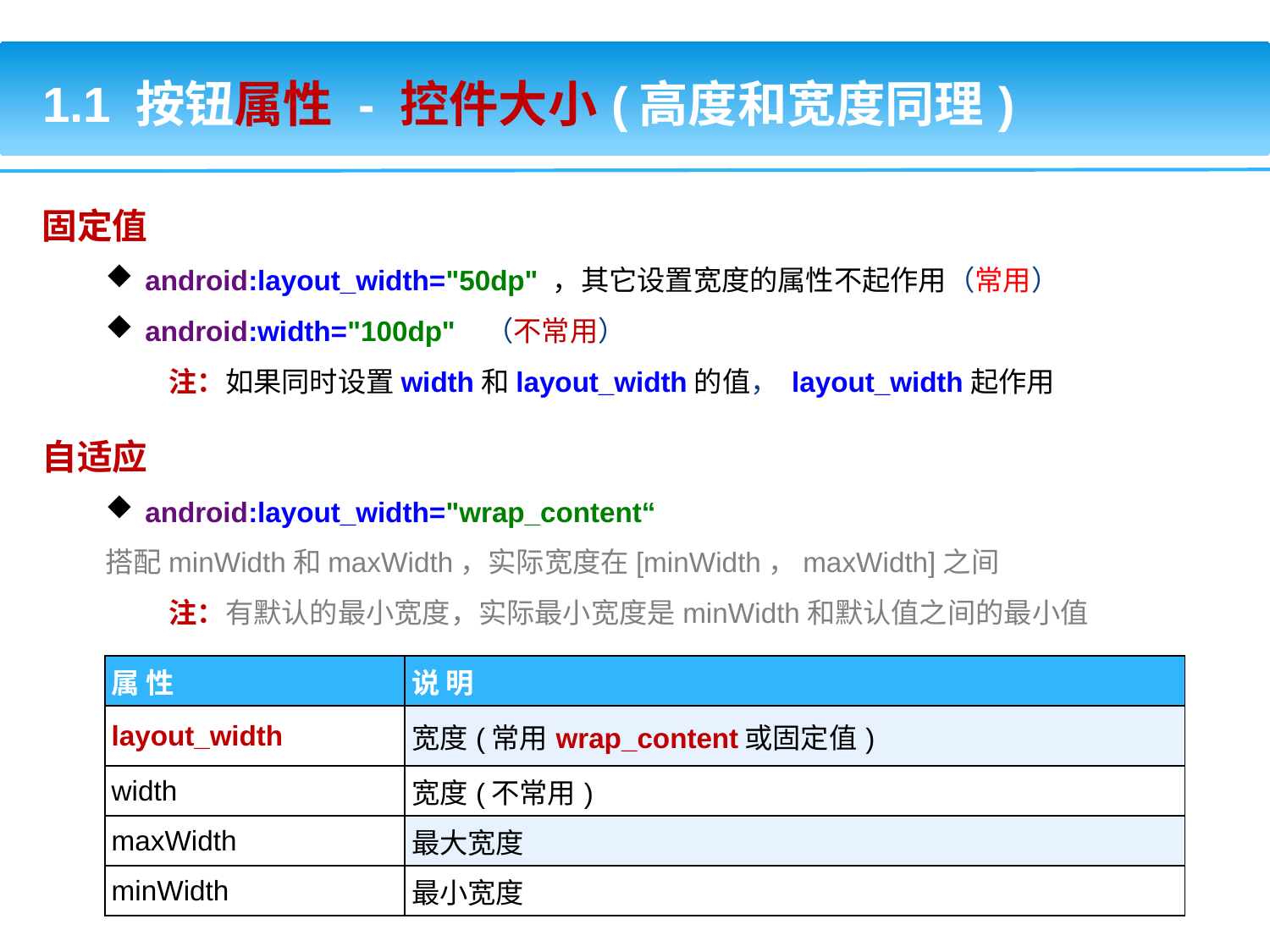

1.1 按钮属性 - 控件大小(高度和宽度同理)
固定值
android:layout_width="50dp" ，其它设置宽度的属性不起作用（常用）
android:width="100dp"   （不常用）
注：如果同时设置width和layout_width的值， layout_width起作用

自适应
android:layout_width="wrap_content“
搭配minWidth和maxWidth，实际宽度在[minWidth，maxWidth]之间
注：有默认的最小宽度，实际最小宽度是minWidth和默认值之间的最小值
| 属 性 | 说 明 |
| --- | --- |
| layout\_width | 宽度(常用wrap\_content或固定值) |
| width | 宽度(不常用) |
| maxWidth | 最大宽度 |
| minWidth | 最小宽度 |